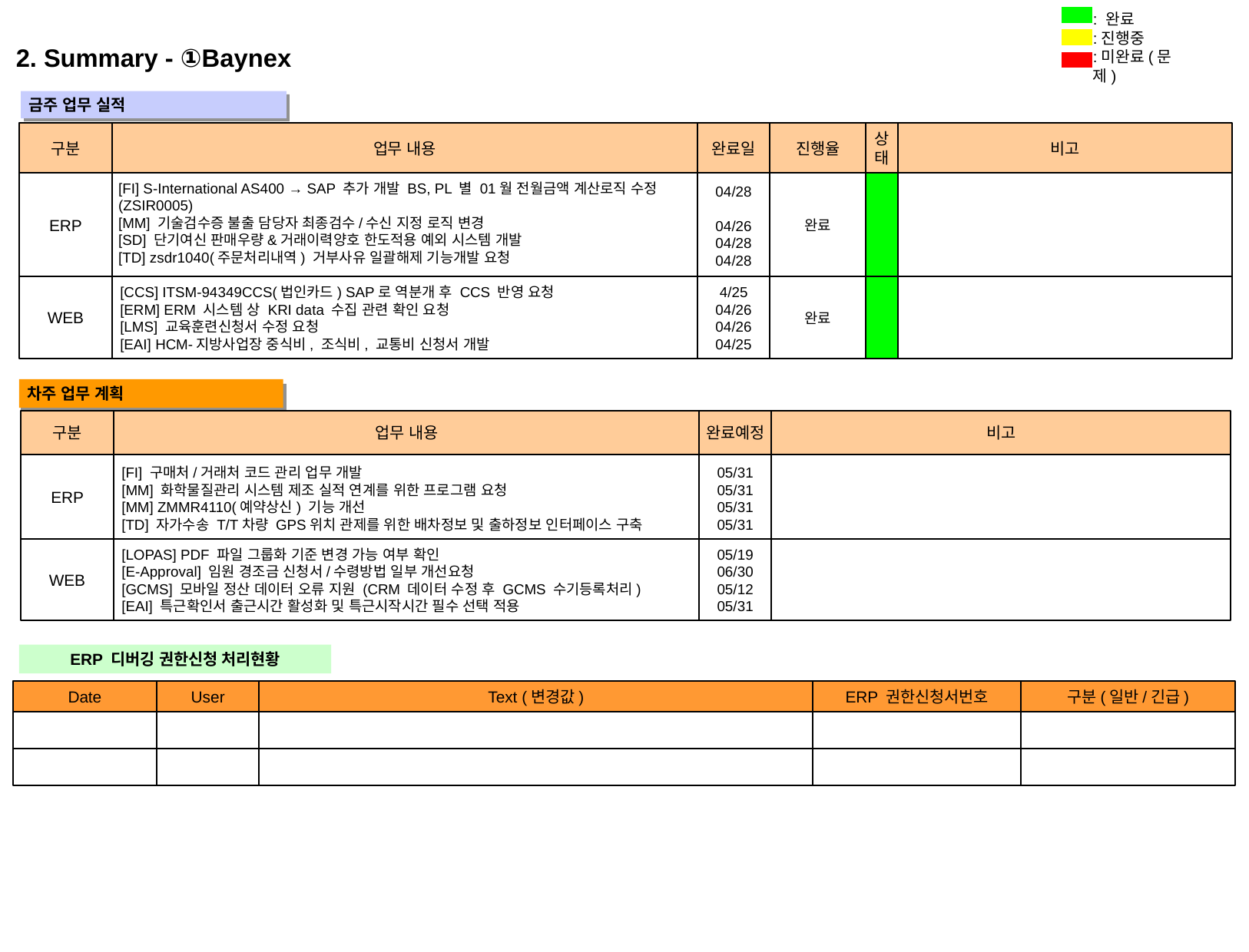

: 완료
:진행중
:미완료(문제)
2. Summary - ①Baynex

 금주 업무 실적
" "
구분
업무 내용
완료일
진행율
상
태
비고

ERP

완료

[FI] S-International AS400 → SAP 추가 개발 BS, PL 별 01월 전월금액 계산로직 수정
(ZSIR0005)
[MM] 기술검수증 불출 담당자 최종검수/수신 지정 로직 변경
[SD] 단기여신 판매우량&거래이력양호 한도적용 예외 시스템 개발
[TD] zsdr1040(주문처리내역) 거부사유 일괄해제 기능개발 요청
04/28
04/26
04/28
04/28

WEB

완료

[CCS] ITSM-94349CCS(법인카드) SAP로 역분개 후 CCS 반영 요청
[ERM] ERM 시스템 상 KRI data 수집 관련 확인 요청
[LMS] 교육훈련신청서 수정 요청
[EAI] HCM-지방사업장 중식비, 조식비, 교통비 신청서 개발
4/25
04/26
04/26
04/25

 차주 업무 계획
" "
구분
업무 내용
완료예정
비고

ERP

[FI] 구매처/거래처 코드 관리 업무 개발
[MM] 화학물질관리 시스템 제조 실적 연계를 위한 프로그램 요청
[MM] ZMMR4110(예약상신) 기능 개선
[TD] 자가수송 T/T차량 GPS위치 관제를 위한 배차정보 및 출하정보 인터페이스 구축
05/31
05/31
05/31
05/31

WEB

[LOPAS] PDF 파일 그룹화 기준 변경 가능 여부 확인
[E-Approval] 임원 경조금 신청서/수령방법 일부 개선요청
[GCMS] 모바일 정산 데이터 오류 지원 (CRM 데이터 수정 후 GCMS 수기등록처리)
[EAI] 특근확인서 출근시간 활성화 및 특근시작시간 필수 선택 적용
05/19
06/30
05/12
05/31

ERP 디버깅 권한신청 처리현황
Date
User
Text (변경값)
ERP 권한신청서번호
구분(일반/긴급)